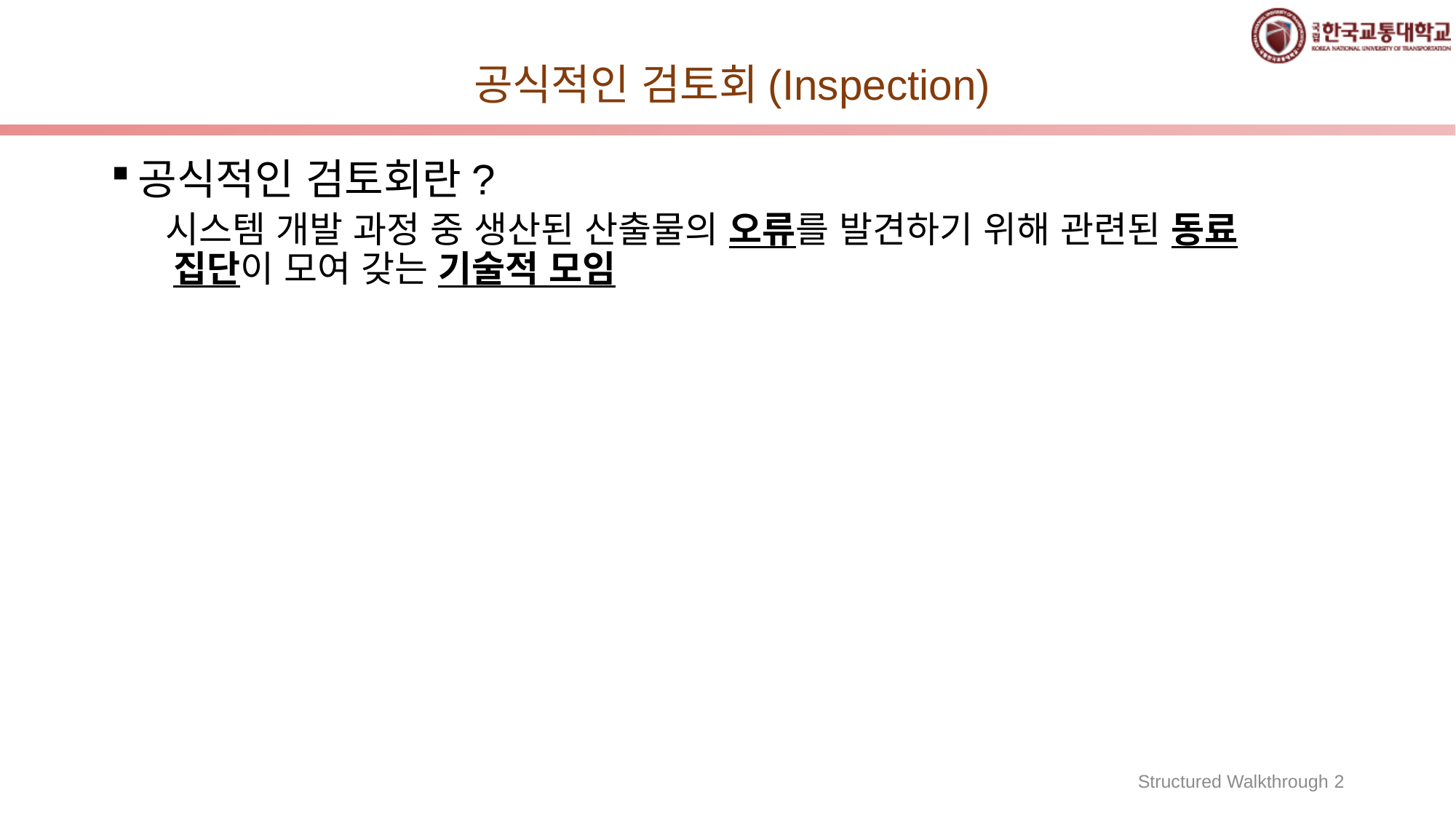

# 공식적인 검토회(Inspection)
공식적인 검토회란?
시스템 개발 과정 중 생산된 산출물의 오류를 발견하기 위해 관련된 동료 집단이 모여 갖는 기술적 모임
Structured Walkthrough 2